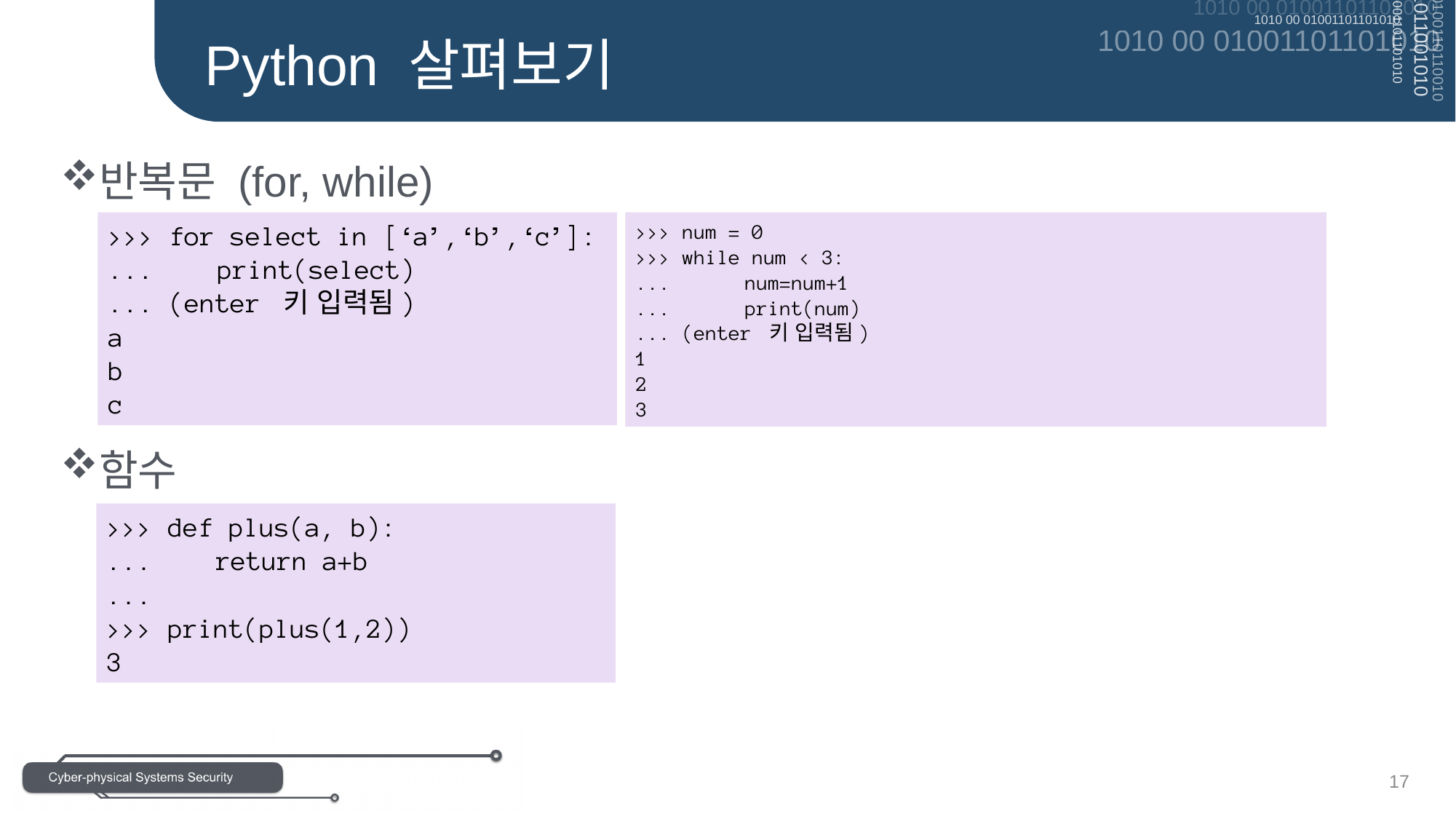

Python 살펴보기
반복문 (for, while)

함수

>>> for select in [‘a’,‘b’,‘c’]:
...	print(select)
... (enter 키 입력됨)
a
b
c
>>> num = 0
>>> while num < 3:
...	num=num+1
...	print(num)
... (enter 키 입력됨)
1
2
3
>>> def plus(a, b):
...	return a+b
...
>>> print(plus(1,2))
3
17